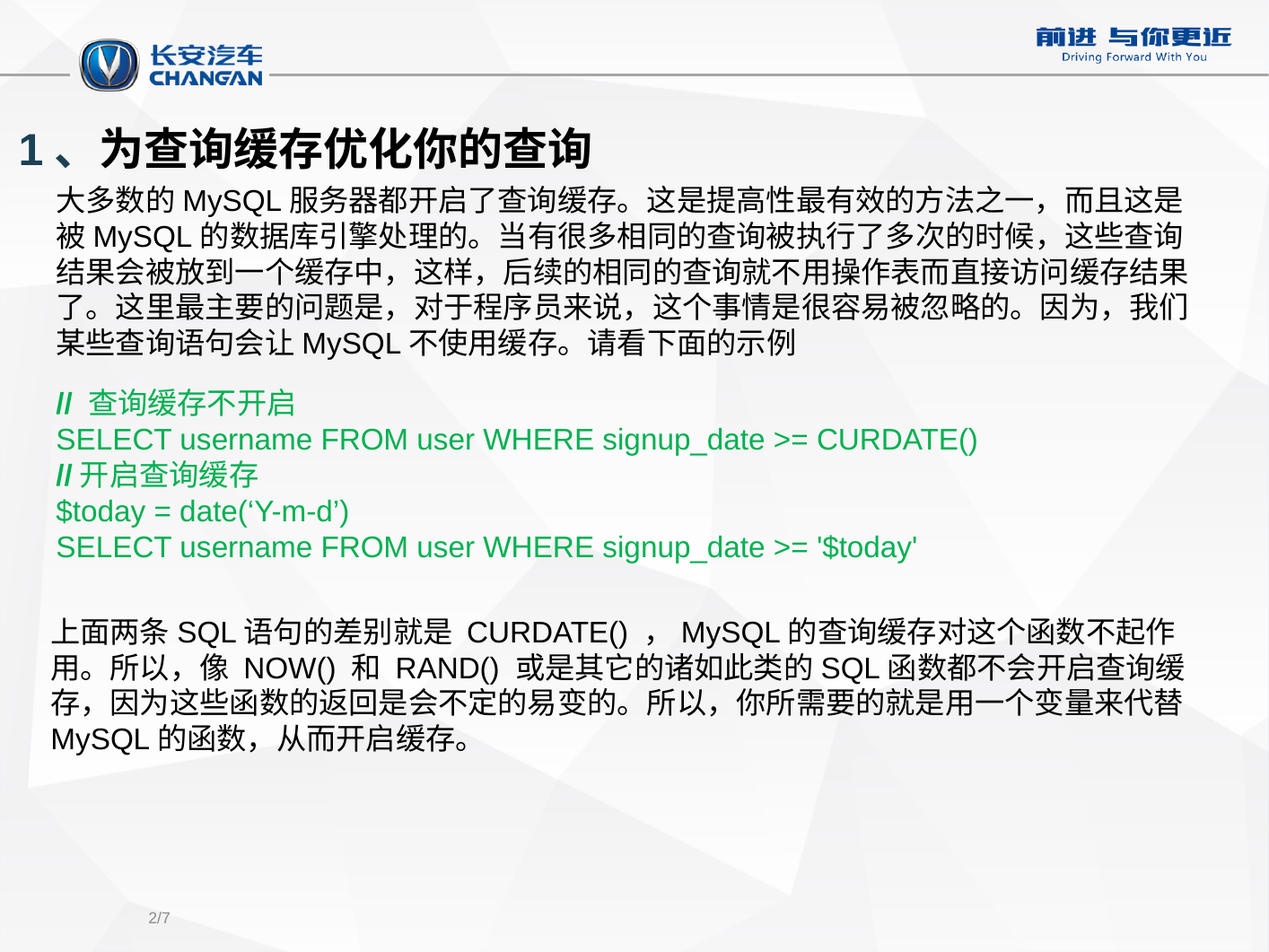

1、为查询缓存优化你的查询

大多数的MySQL服务器都开启了查询缓存。这是提高性最有效的方法之一，而且这是被MySQL的数据库引擎处理的。当有很多相同的查询被执行了多次的时候，这些查询结果会被放到一个缓存中，这样，后续的相同的查询就不用操作表而直接访问缓存结果了。这里最主要的问题是，对于程序员来说，这个事情是很容易被忽略的。因为，我们某些查询语句会让MySQL不使用缓存。请看下面的示例

// 查询缓存不开启
SELECT username FROM user WHERE signup_date >= CURDATE()
//开启查询缓存
$today = date(‘Y-m-d’)
SELECT username FROM user WHERE signup_date >= '$today'
上面两条SQL语句的差别就是 CURDATE() ，MySQL的查询缓存对这个函数不起作用。所以，像 NOW() 和 RAND() 或是其它的诸如此类的SQL函数都不会开启查询缓存，因为这些函数的返回是会不定的易变的。所以，你所需要的就是用一个变量来代替MySQL的函数，从而开启缓存。
2/7